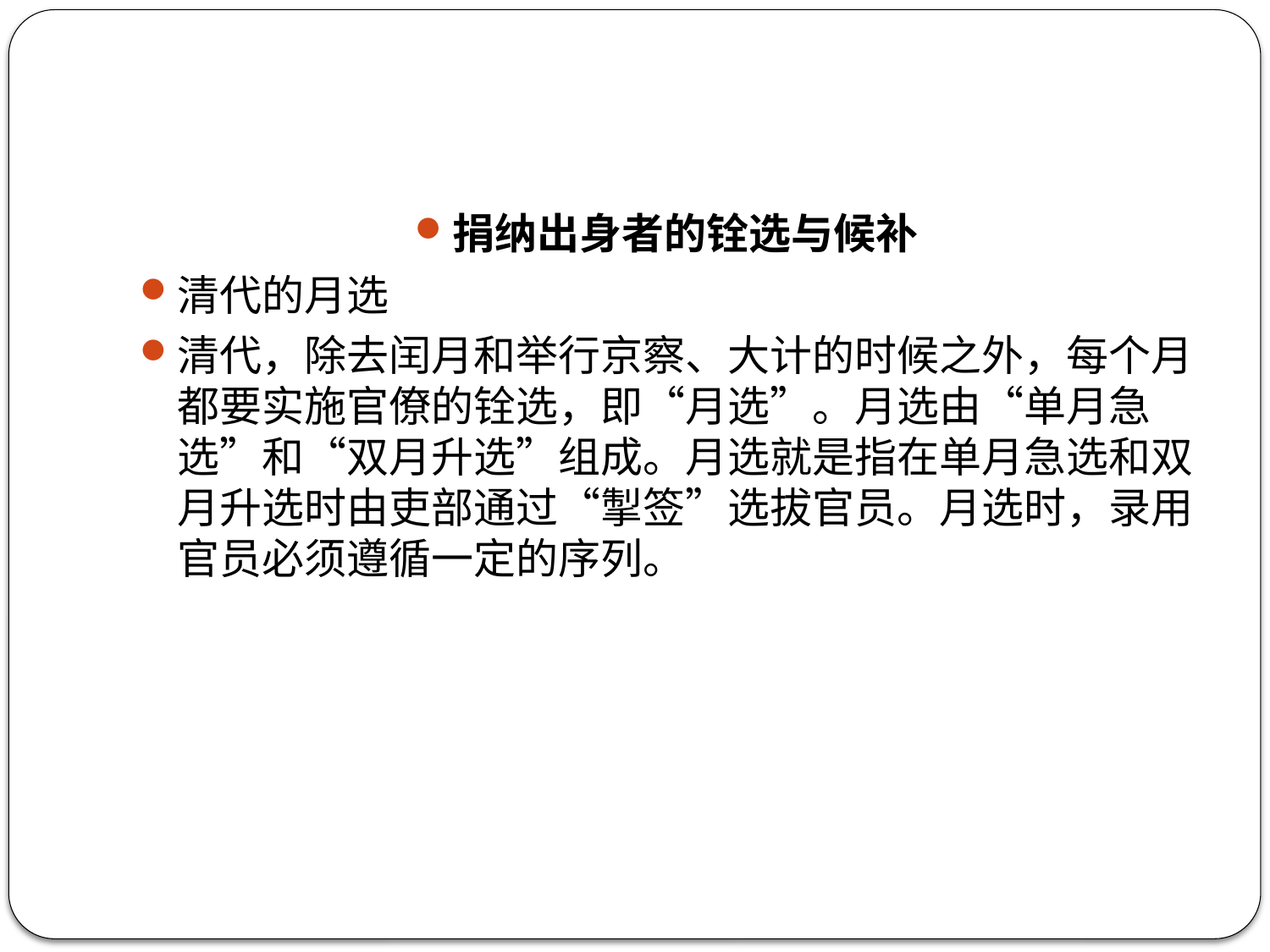

#
捐纳出身者的铨选与候补
清代的月选
清代，除去闰月和举行京察、大计的时候之外，每个月都要实施官僚的铨选，即“月选”。月选由“单月急选”和“双月升选”组成。月选就是指在单月急选和双月升选时由吏部通过“掣签”选拔官员。月选时，录用官员必须遵循一定的序列。